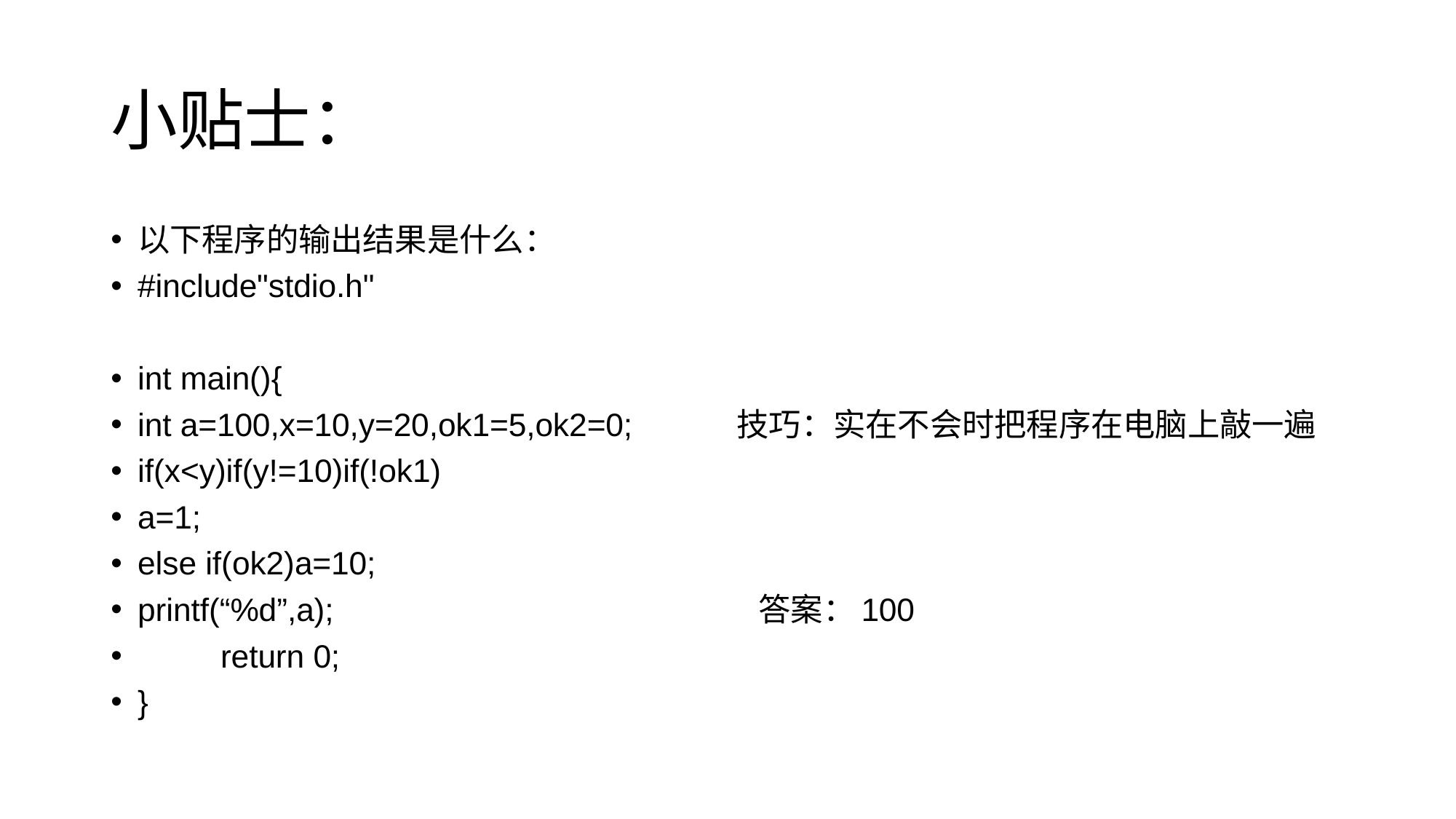

# 小贴士：
以下程序的输出结果是什么：
#include"stdio.h"

int main(){
int a=100,x=10,y=20,ok1=5,ok2=0;           技巧：实在不会时把程序在电脑上敲一遍
if(x<y)if(y!=10)if(!ok1)
a=1;
else if(ok2)a=10;
printf(“%d”,a);                                               答案：100
	return 0;
}